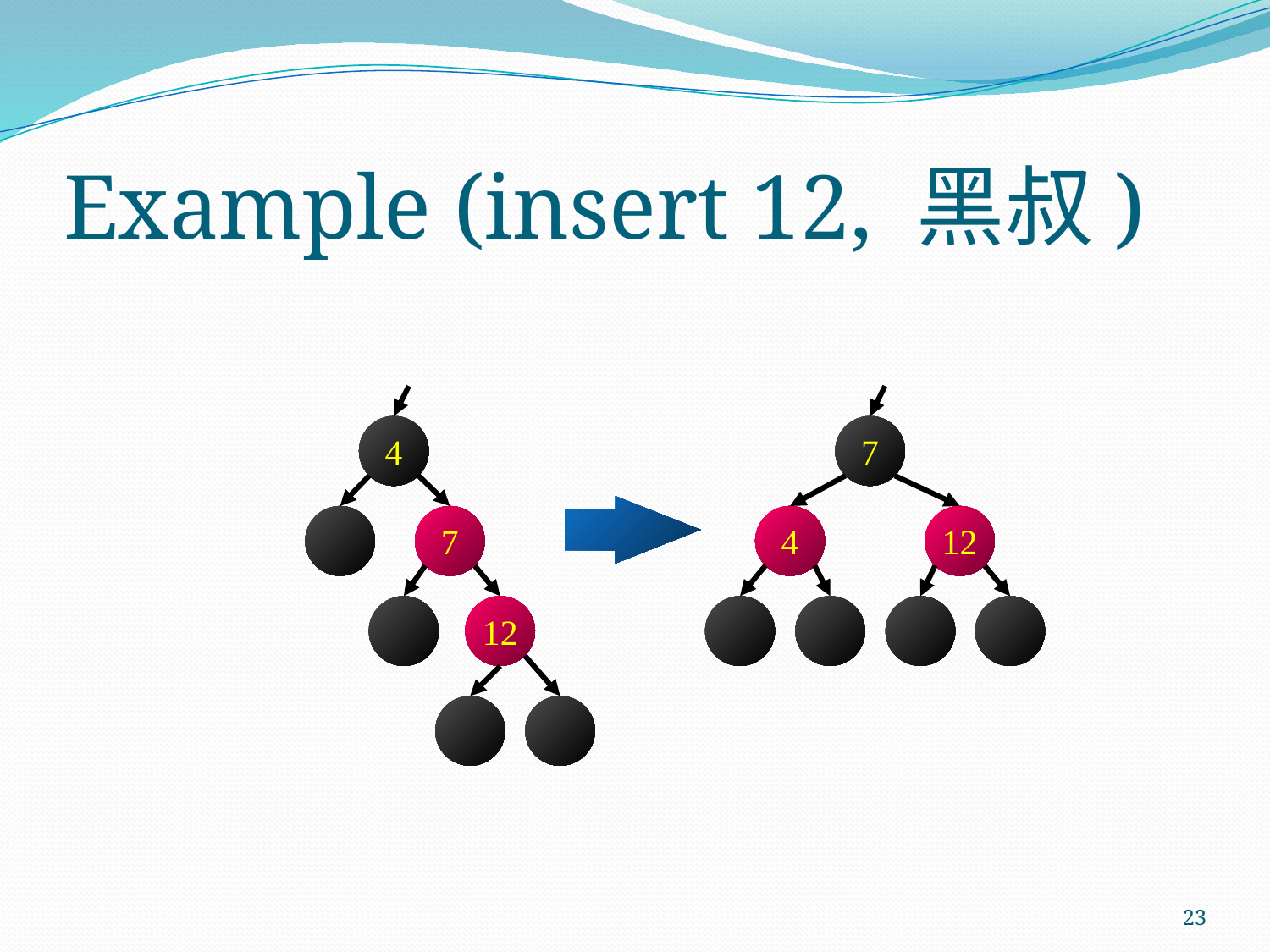

# Example (insert 12, 黑叔)
4
7

7
4
12

12

23